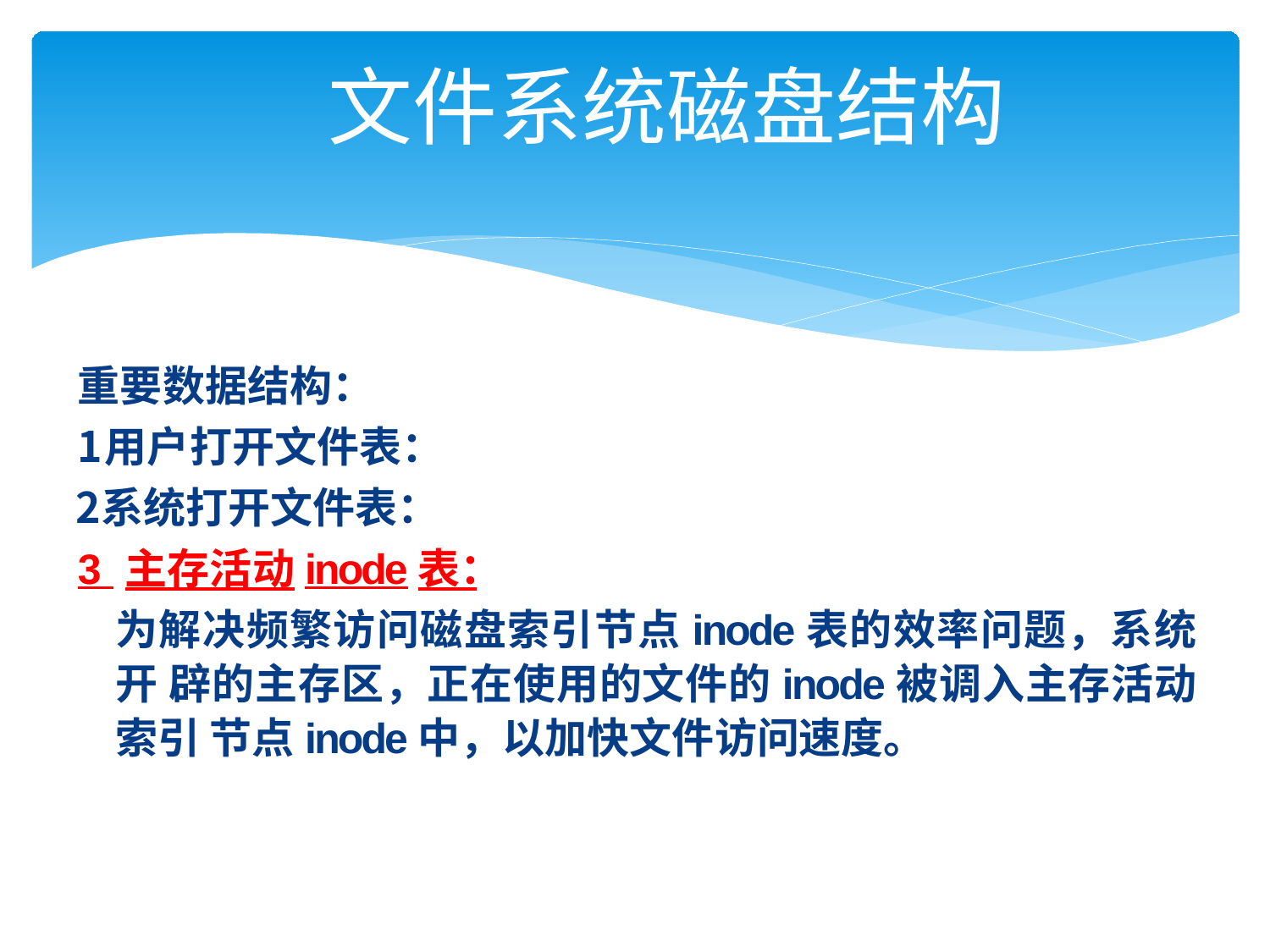

# 文件系统磁盘结构
重要数据结构：
用户打开文件表：
系统打开文件表：  3 主存活动inode表：
为解决频繁访问磁盘索引节点inode表的效率问题，系统开 辟的主存区，正在使用的文件的inode被调入主存活动索引 节点inode中，以加快文件访问速度。